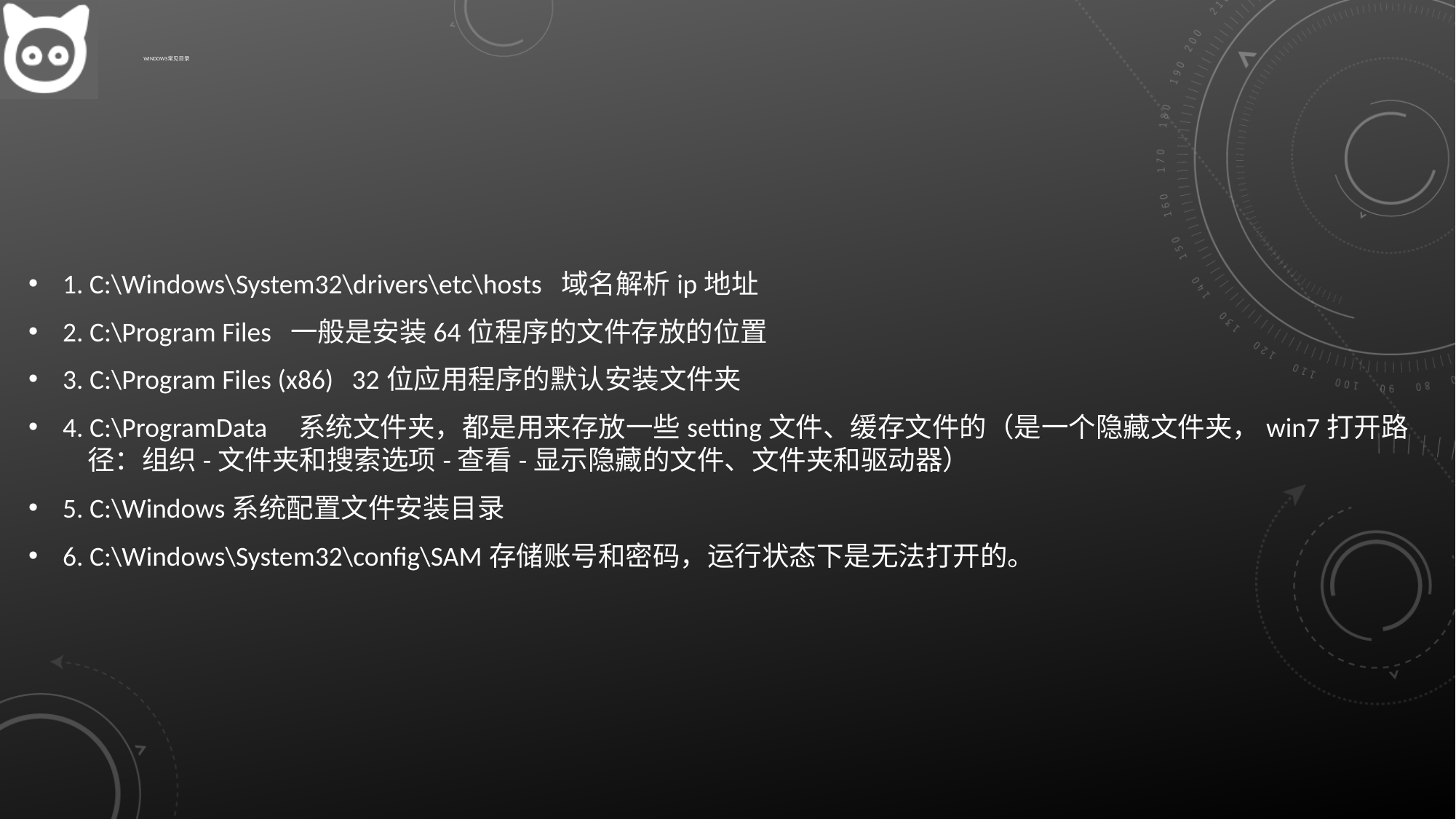

# windows常见目录
1. C:\Windows\System32\drivers\etc\hosts  域名解析ip地址
2. C:\Program Files  一般是安装64位程序的文件存放的位置
3. C:\Program Files (x86)   32位应用程序的默认安装文件夹
4. C:\ProgramData    系统文件夹，都是用来存放一些setting文件、缓存文件的（是一个隐藏文件夹，win7打开路     径：组织-文件夹和搜索选项-查看-显示隐藏的文件、文件夹和驱动器）
5. C:\Windows系统配置文件安装目录
6. C:\Windows\System32\config\SAM存储账号和密码，运行状态下是无法打开的。